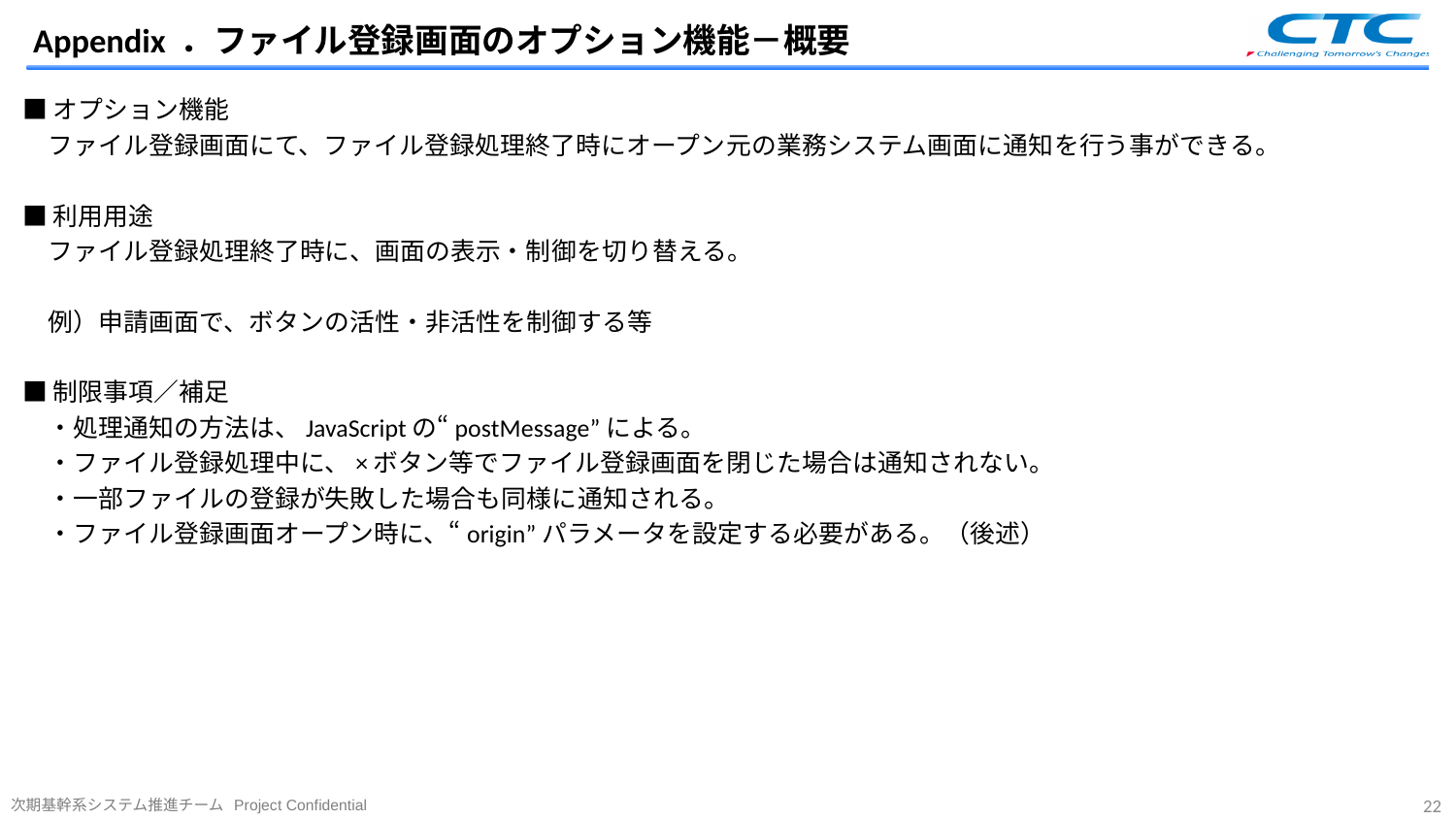

# Appendix ．ファイル登録画面のオプション機能－概要
■オプション機能
　ファイル登録画面にて、ファイル登録処理終了時にオープン元の業務システム画面に通知を行う事ができる。

■利用用途
　ファイル登録処理終了時に、画面の表示・制御を切り替える。

　例）申請画面で、ボタンの活性・非活性を制御する等

■制限事項／補足
　・処理通知の方法は、JavaScriptの“postMessage”による。
　・ファイル登録処理中に、×ボタン等でファイル登録画面を閉じた場合は通知されない。
　・一部ファイルの登録が失敗した場合も同様に通知される。
　・ファイル登録画面オープン時に、“origin”パラメータを設定する必要がある。（後述）
22